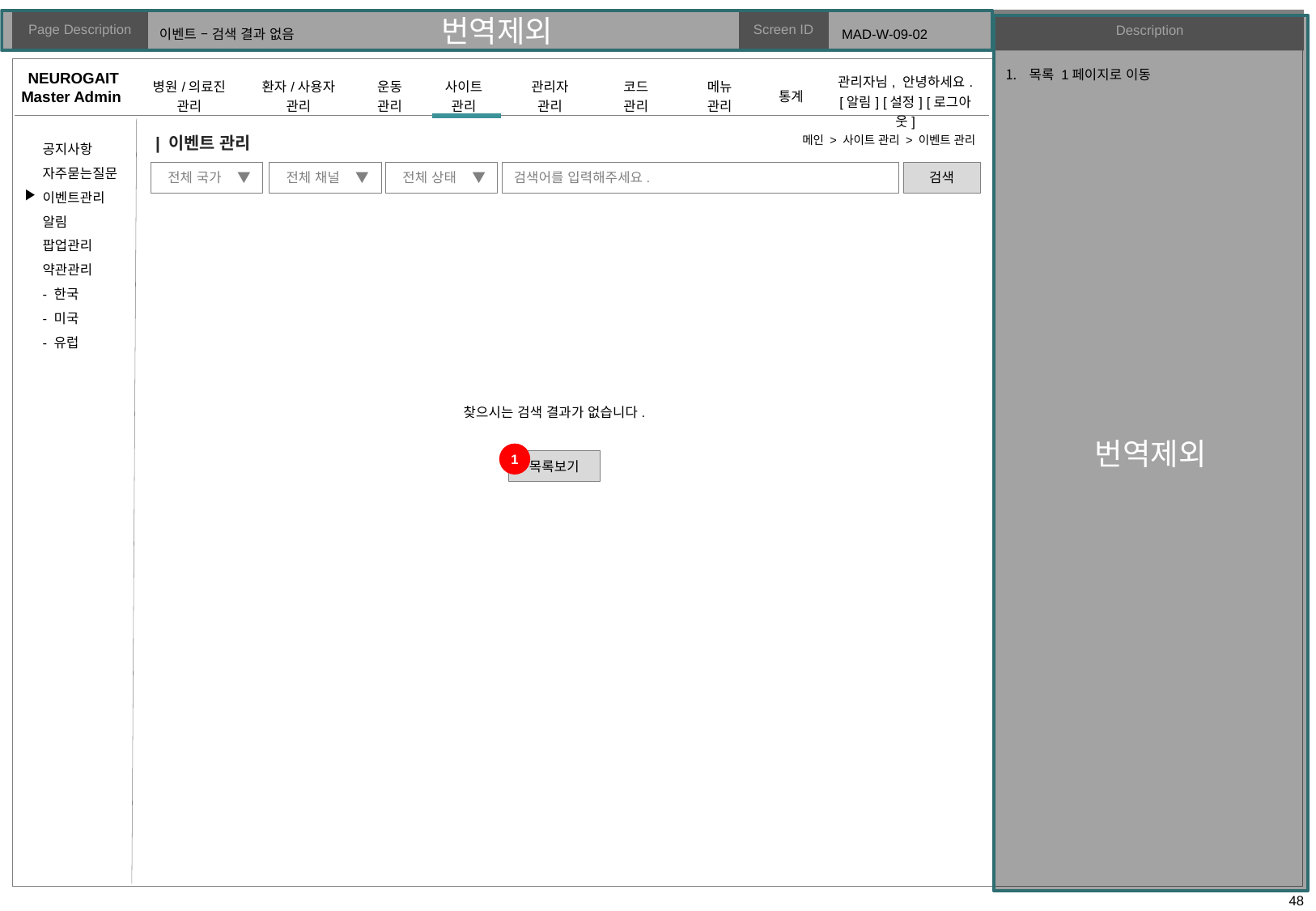

# 이벤트 – 검색 결과 없음
MAD-W-09-02
목록 1페이지로 이동
| 이벤트 관리
메인 > 사이트 관리 > 이벤트 관리
전체 국가    ▼
전체 채널    ▼
전체 상태    ▼
검색어를 입력해주세요.
검색
▶
찾으시는 검색 결과가 없습니다.
1

목록보기